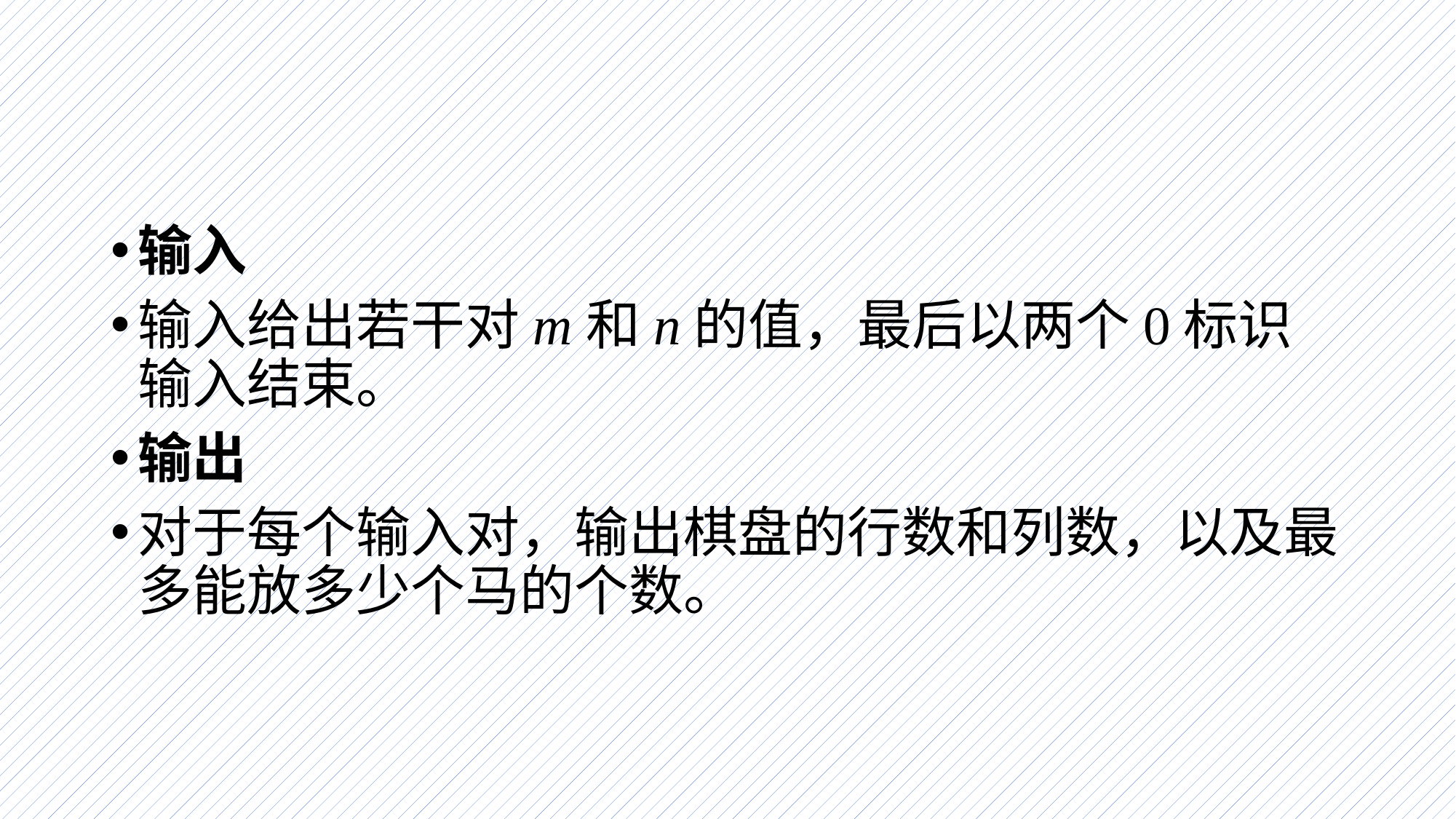

#
输入
输入给出若干对m和n的值，最后以两个0标识输入结束。
输出
对于每个输入对，输出棋盘的行数和列数，以及最多能放多少个马的个数。